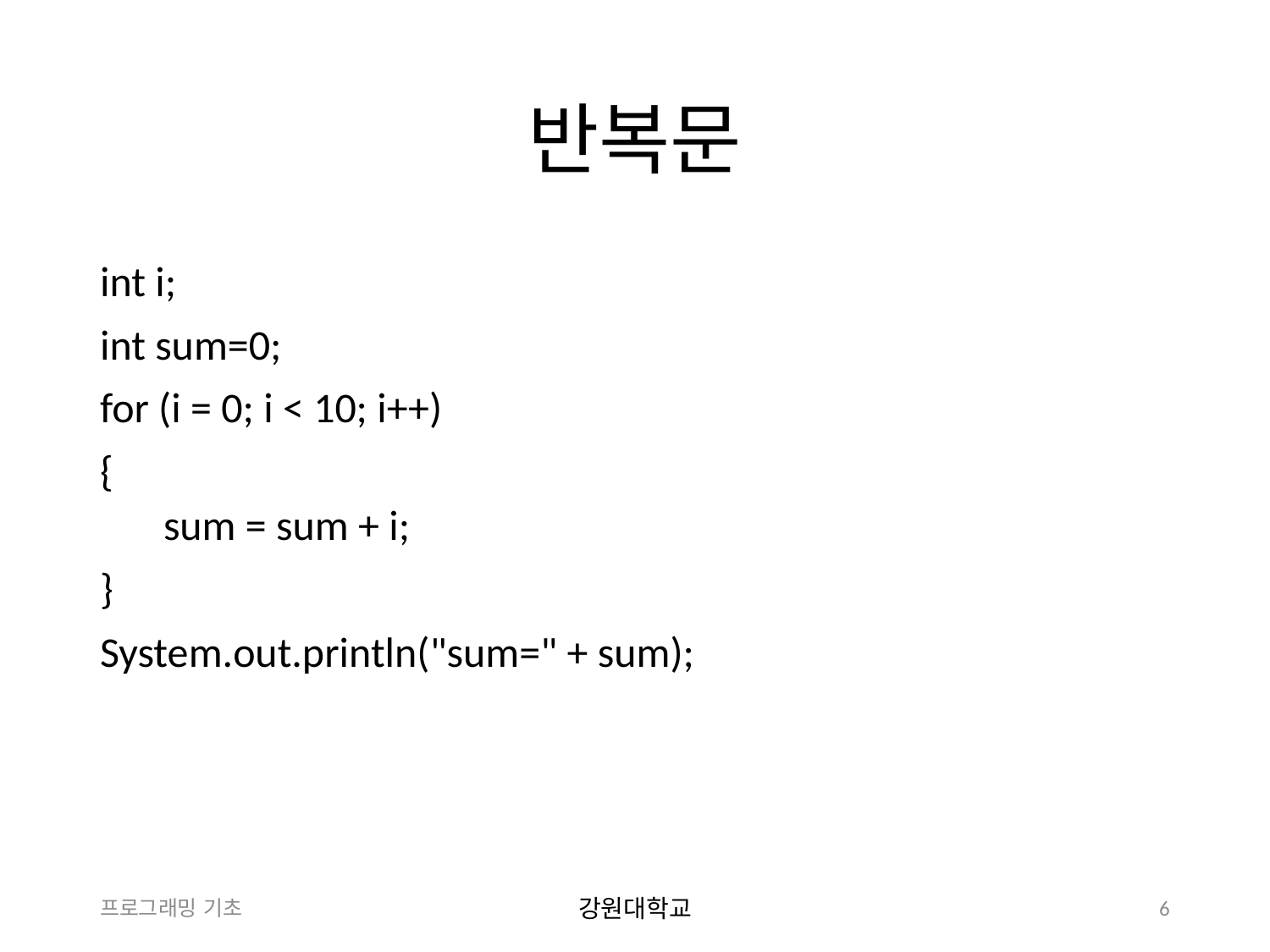

# 반복문
int i;
int sum=0;
for (i = 0; i < 10; i++)
{
sum = sum + i;
}
System.out.println("sum=" + sum);

프로그래밍 기초
강원대학교
6